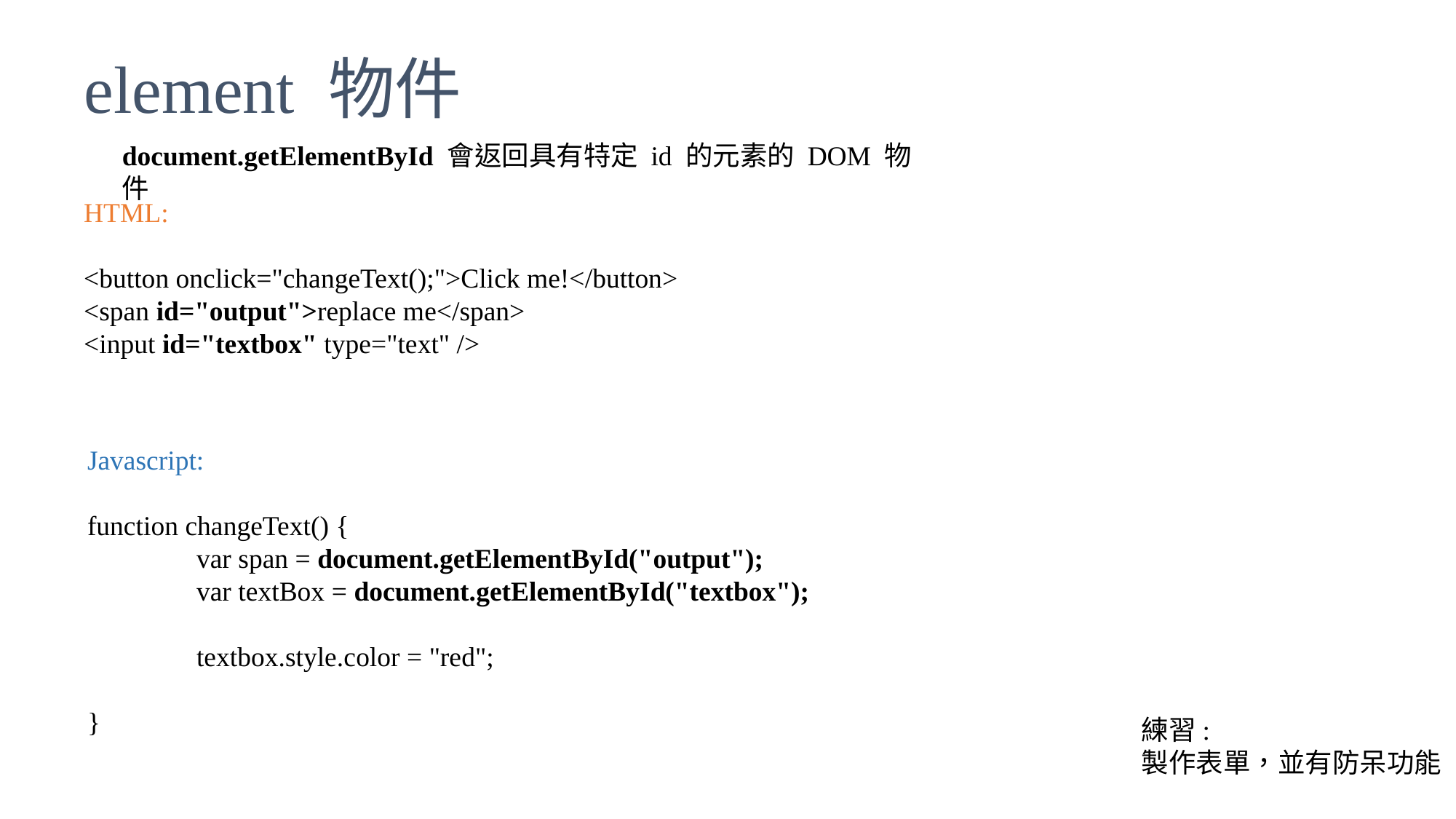

element 物件
document.getElementById 會返回具有特定 id 的元素的 DOM 物件
HTML:

<button onclick="changeText();">Click me!</button>
<span id="output">replace me</span>
<input id="textbox" type="text" />
Javascript:

function changeText() {
	var span = document.getElementById("output");
	var textBox = document.getElementById("textbox");

	textbox.style.color = "red";

}
練習:
製作表單，並有防呆功能